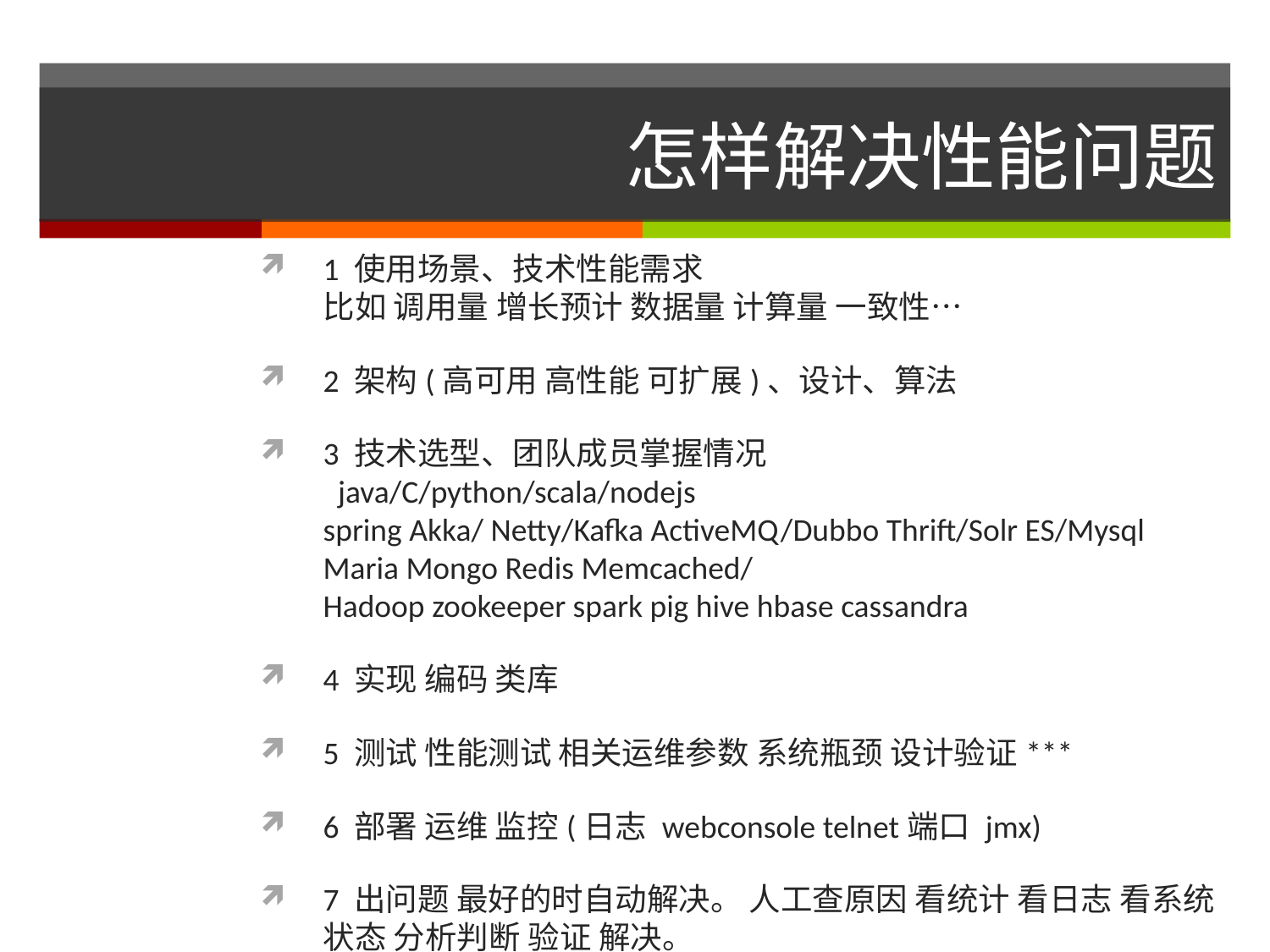

# 怎样解决性能问题
1 使用场景、技术性能需求
比如 调用量 增长预计 数据量 计算量 一致性…
2 架构(高可用 高性能 可扩展)、设计、算法
3 技术选型、团队成员掌握情况
 java/C/python/scala/nodejs
spring Akka/ Netty/Kafka ActiveMQ/Dubbo Thrift/Solr ES/Mysql Maria Mongo Redis Memcached/
Hadoop zookeeper spark pig hive hbase cassandra
4 实现 编码 类库
5 测试 性能测试 相关运维参数 系统瓶颈 设计验证***
6 部署 运维 监控(日志 webconsole telnet端口 jmx)
7 出问题 最好的时自动解决。 人工查原因 看统计 看日志 看系统状态 分析判断 验证 解决。